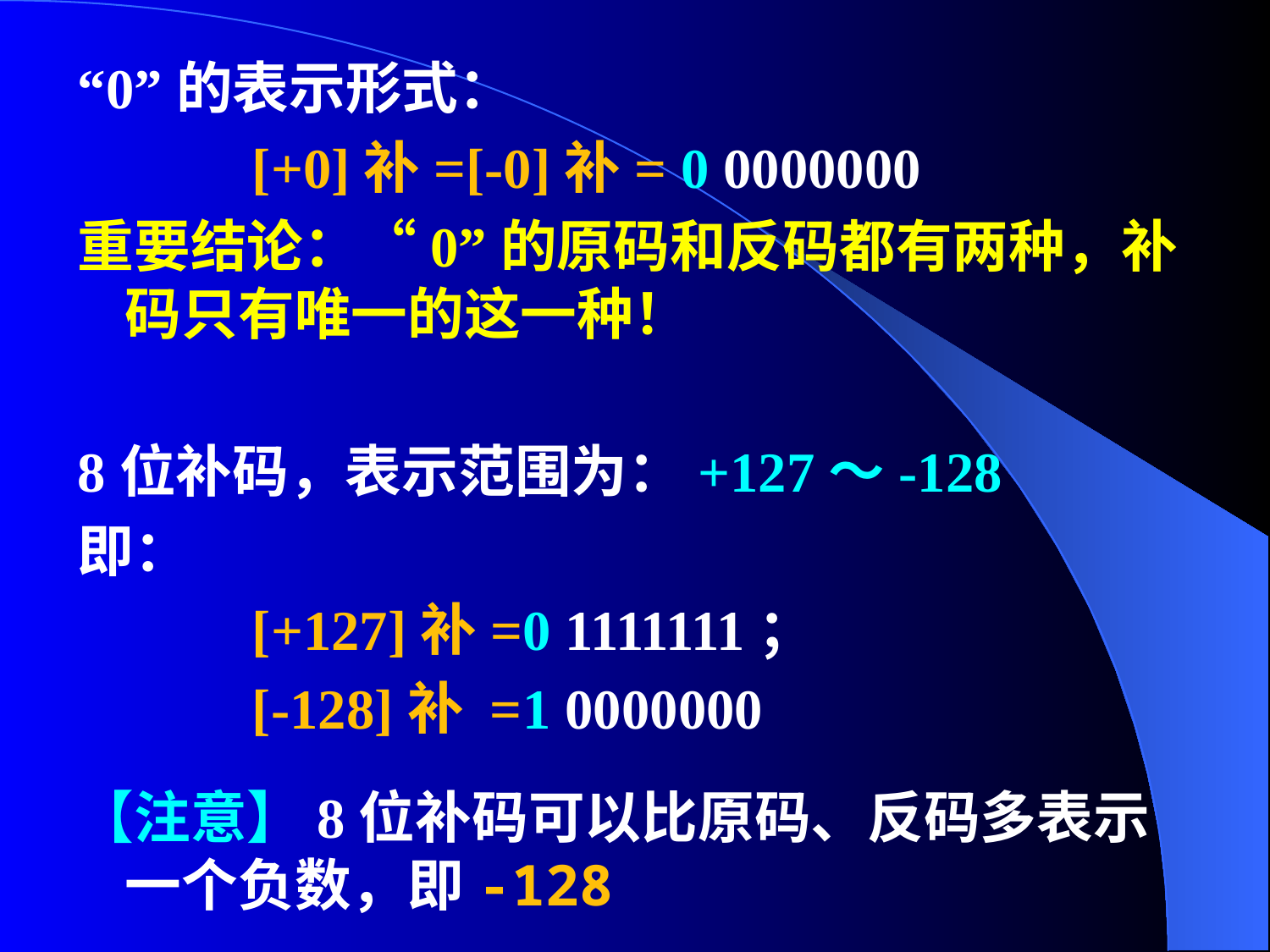

“0”的表示形式：
		[+0]补=[-0]补= 0 0000000
重要结论：“0”的原码和反码都有两种，补码只有唯一的这一种！

8位补码，表示范围为：+127～-128
即：
		[+127]补=0 1111111；
		[-128]补 =1 0000000

【注意】8位补码可以比原码、反码多表示一个负数，即-128